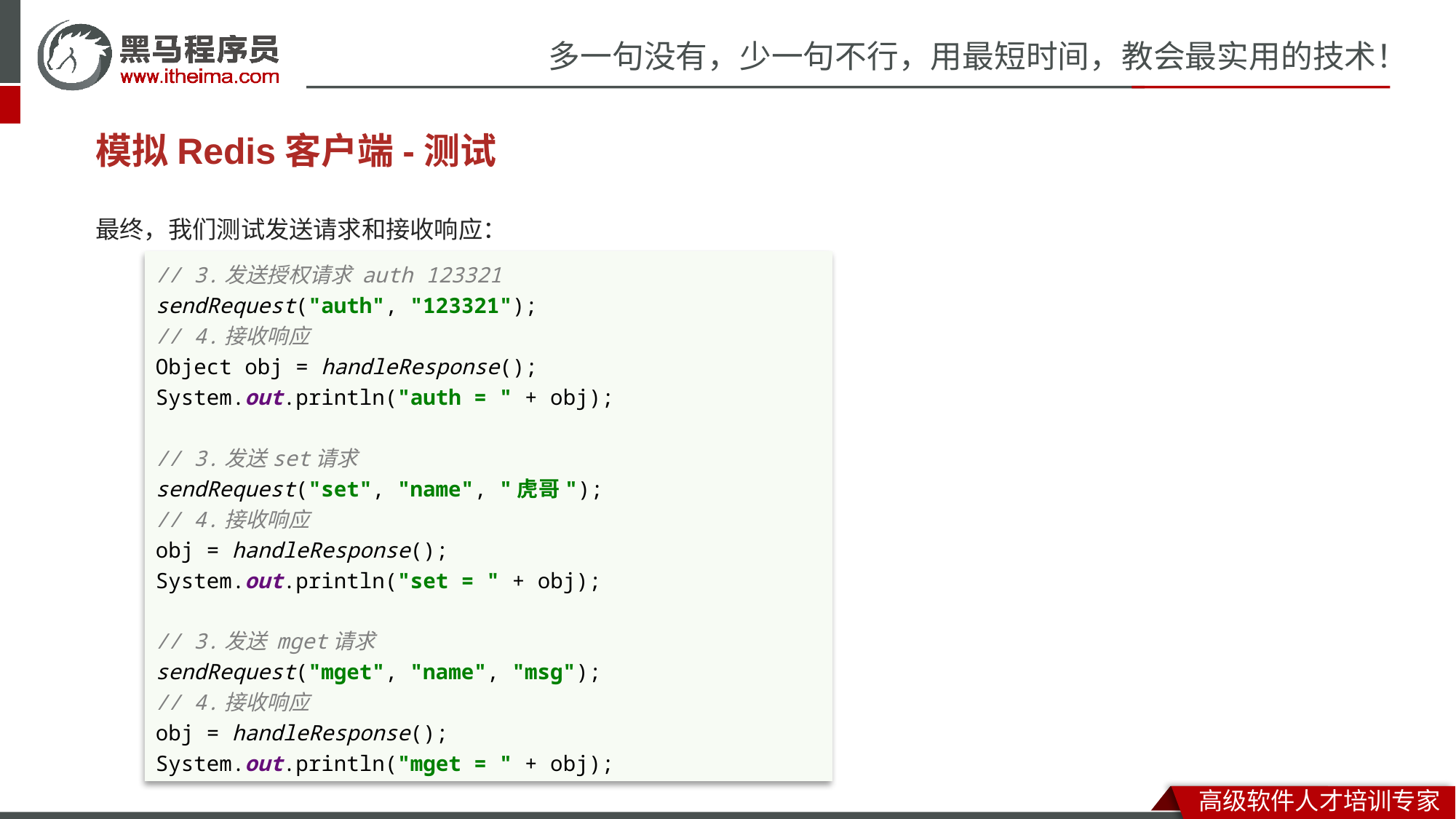

# 模拟Redis客户端-测试
最终，我们测试发送请求和接收响应：
// 3.发送授权请求 auth 123321
sendRequest("auth", "123321");
// 4.接收响应
Object obj = handleResponse();
System.out.println("auth = " + obj);
// 3.发送set请求
sendRequest("set", "name", "虎哥");
// 4.接收响应
obj = handleResponse();
System.out.println("set = " + obj);
// 3.发送 mget请求
sendRequest("mget", "name", "msg");
// 4.接收响应
obj = handleResponse();
System.out.println("mget = " + obj);